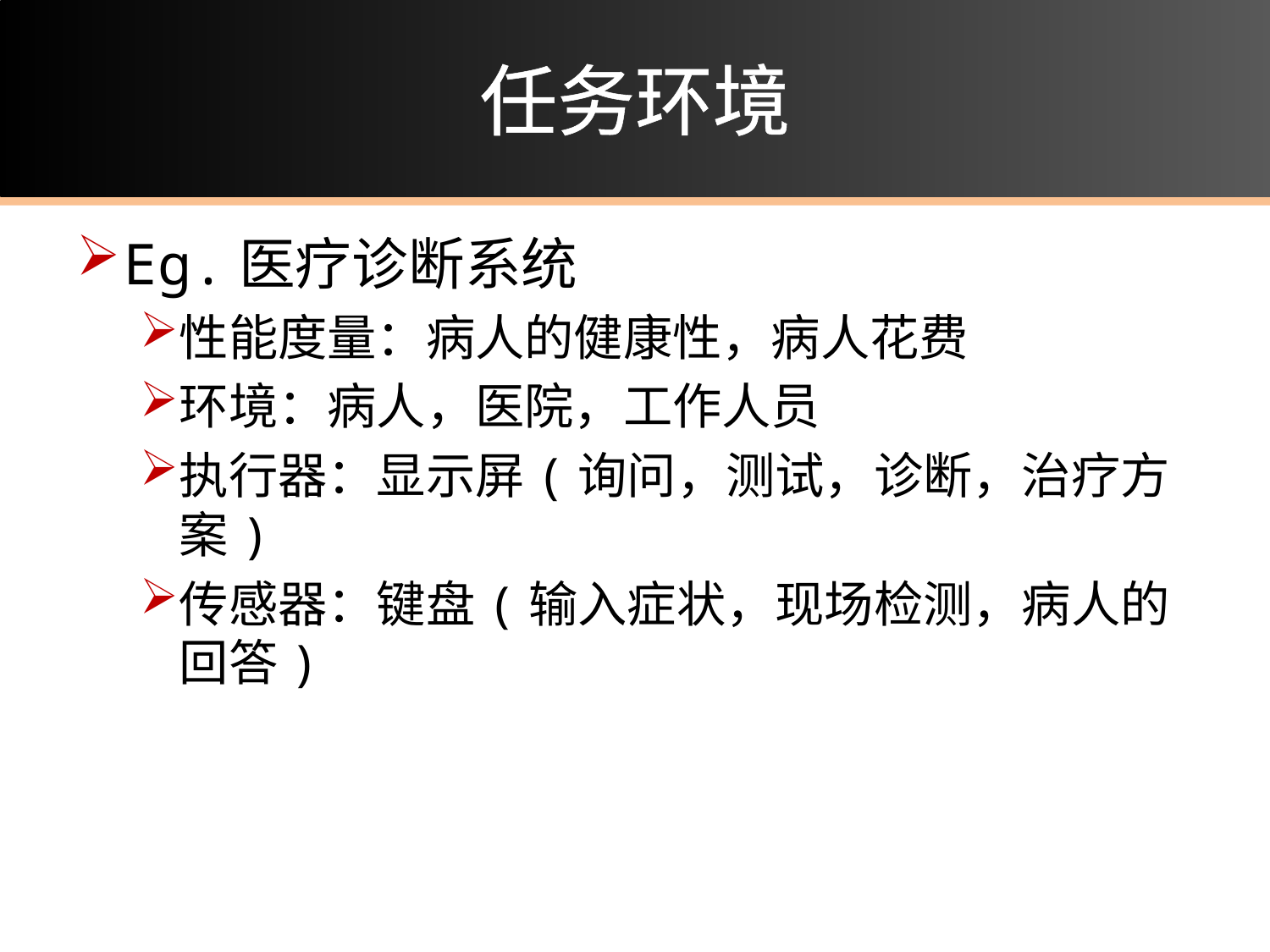

# 任务环境
Eg.医疗诊断系统
性能度量：病人的健康性，病人花费
环境：病人，医院，工作人员
执行器：显示屏(询问，测试，诊断，治疗方案)
传感器：键盘(输入症状，现场检测，病人的回答)